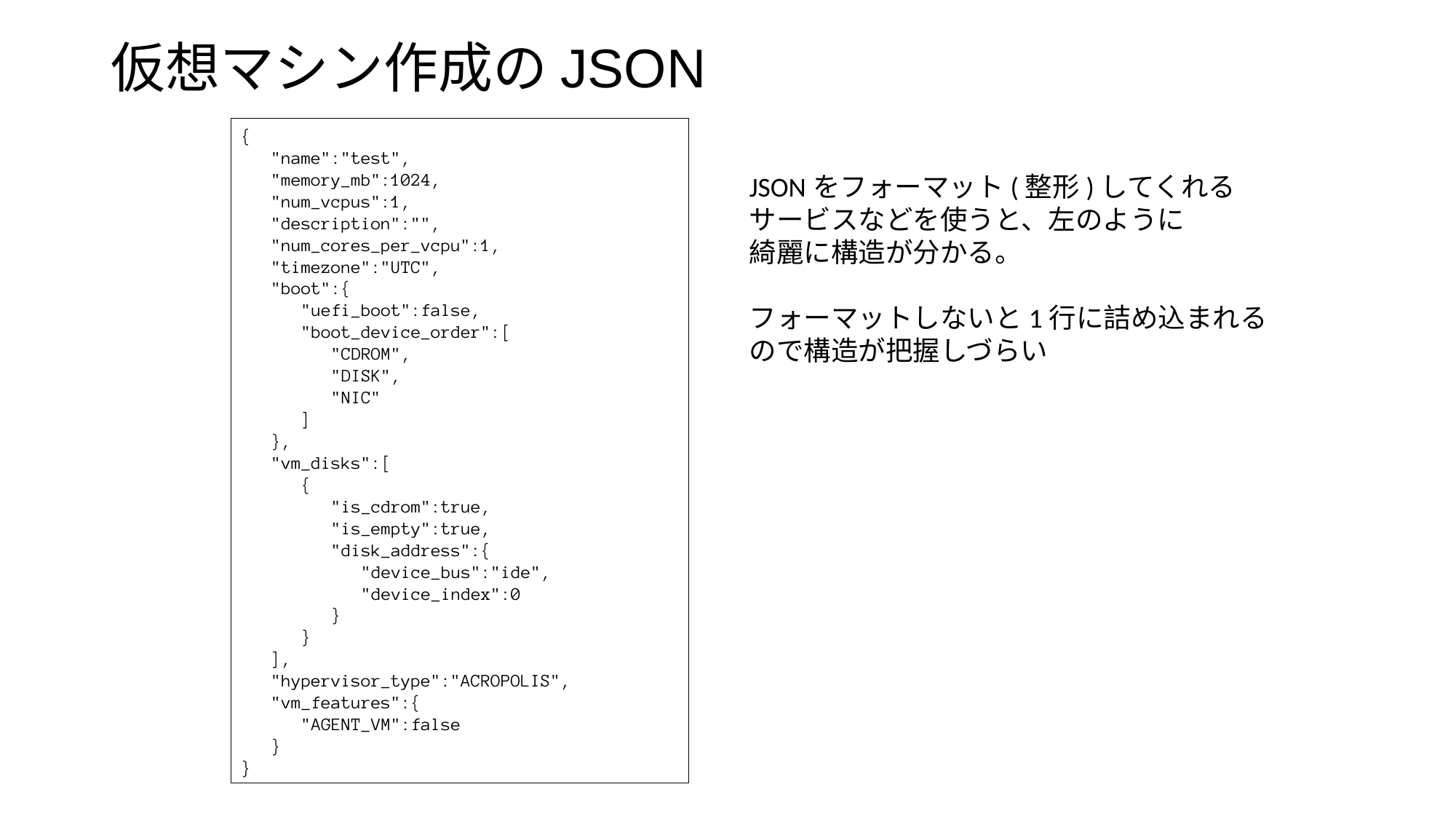

# 仮想マシン作成のJSON
{
   "name":"test",
   "memory_mb":1024,
   "num_vcpus":1,
   "description":"",
   "num_cores_per_vcpu":1,
   "timezone":"UTC",
   "boot":{
      "uefi_boot":false,
      "boot_device_order":[
         "CDROM",
         "DISK",
         "NIC"
      ]
   },
   "vm_disks":[
      {
         "is_cdrom":true,
         "is_empty":true,
         "disk_address":{
            "device_bus":"ide",
            "device_index":0
         }
      }
   ],
   "hypervisor_type":"ACROPOLIS",
   "vm_features":{
      "AGENT_VM":false
   }
}
JSONをフォーマット(整形)してくれる
サービスなどを使うと、左のように
綺麗に構造が分かる。

フォーマットしないと1行に詰め込まれる
ので構造が把握しづらい